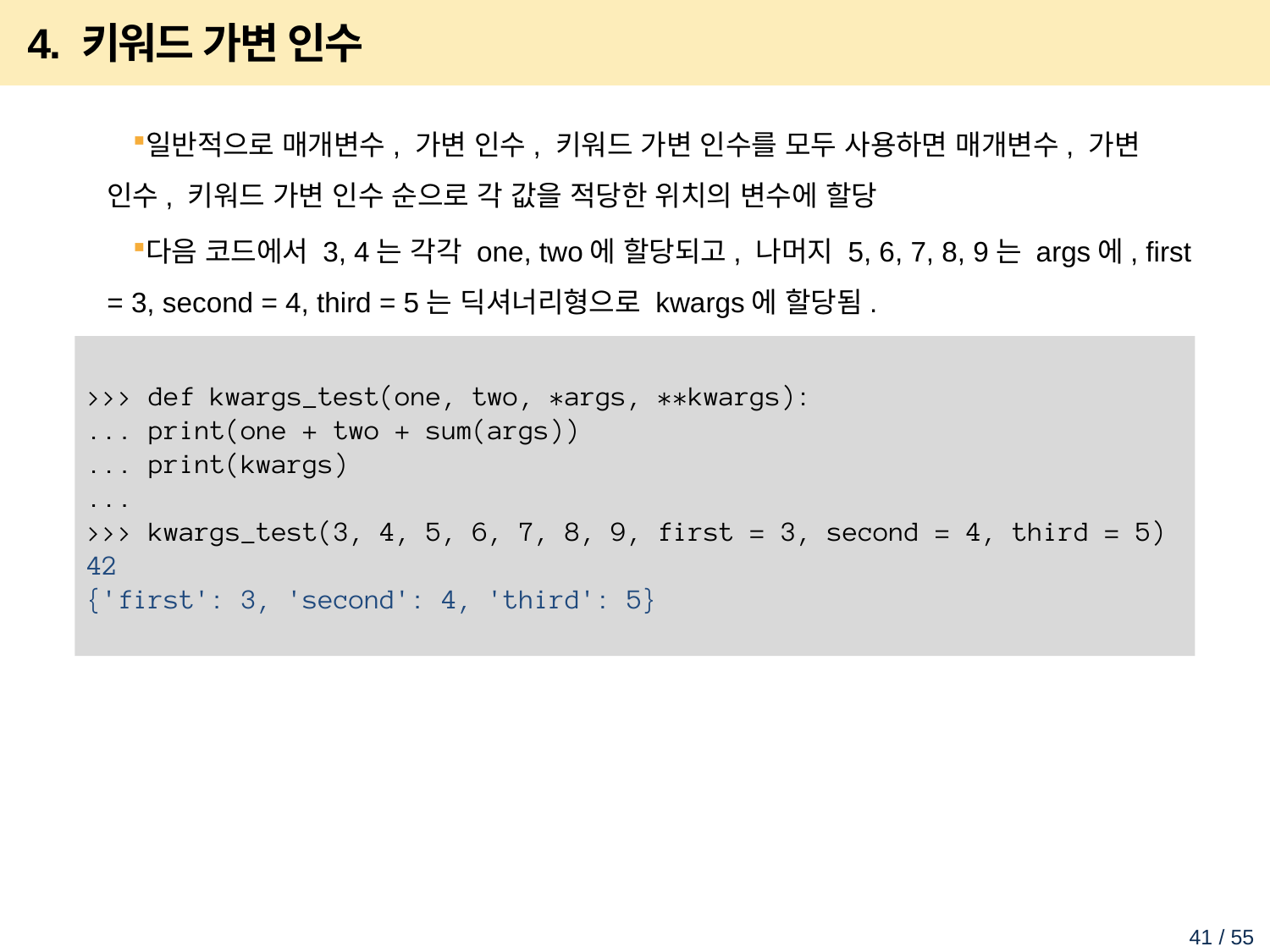

# 4. 키워드 가변 인수
일반적으로 매개변수, 가변 인수, 키워드 가변 인수를 모두 사용하면 매개변수, 가변 인수, 키워드 가변 인수 순으로 각 값을 적당한 위치의 변수에 할당
다음 코드에서 3, 4는 각각 one, two에 할당되고, 나머지 5, 6, 7, 8, 9는 args에, first = 3, second = 4, third = 5는 딕셔너리형으로 kwargs에 할당됨.
>>> def kwargs_test(one, two, *args, **kwargs):
... print(one + two + sum(args))
... print(kwargs)
...
>>> kwargs_test(3, 4, 5, 6, 7, 8, 9, first = 3, second = 4, third = 5)
42
{'first': 3, 'second': 4, 'third': 5}